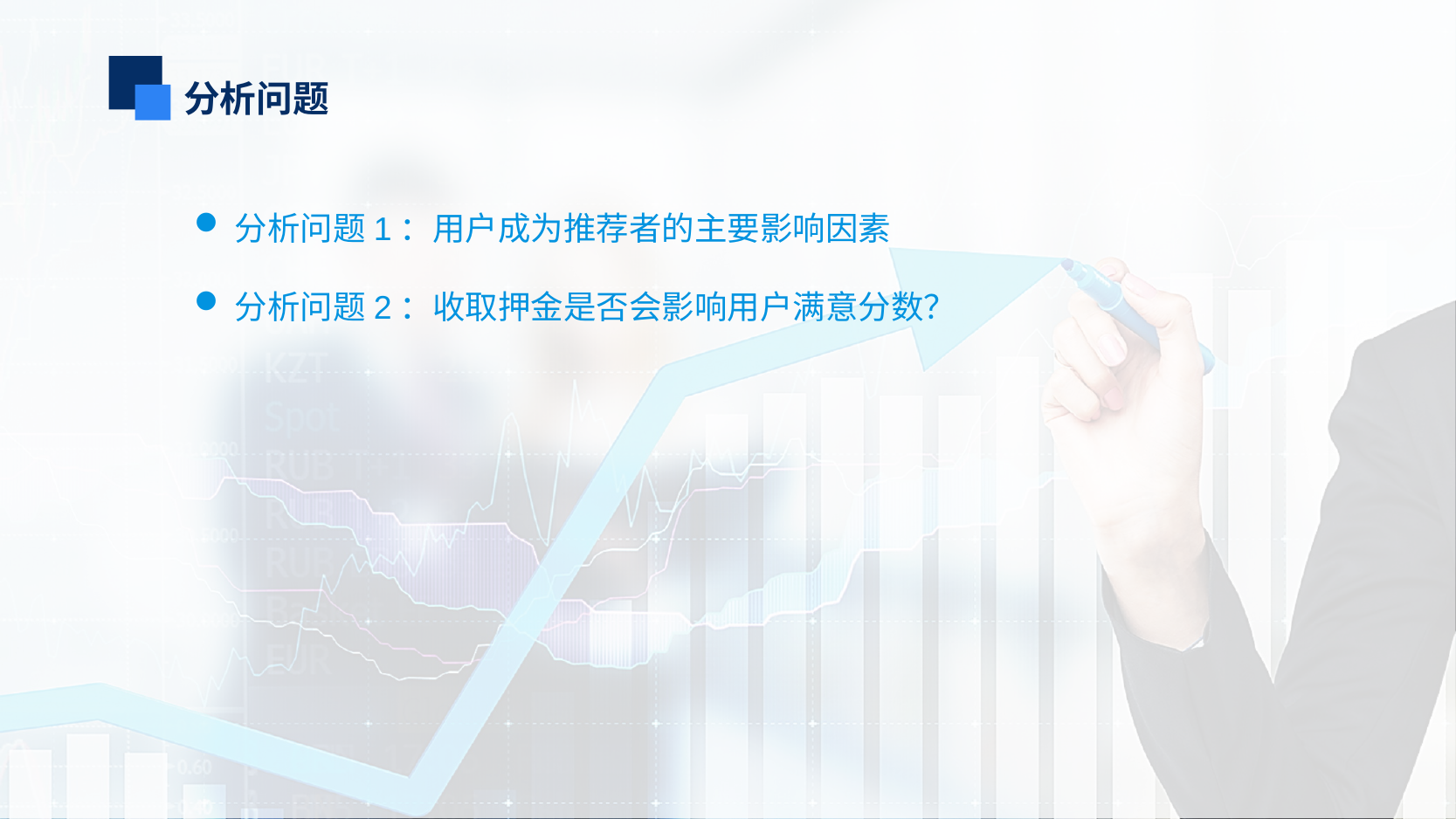

分析问题

分析问题1：用户成为推荐者的主要影响因素
分析问题2：收取押金是否会影响用户满意分数？